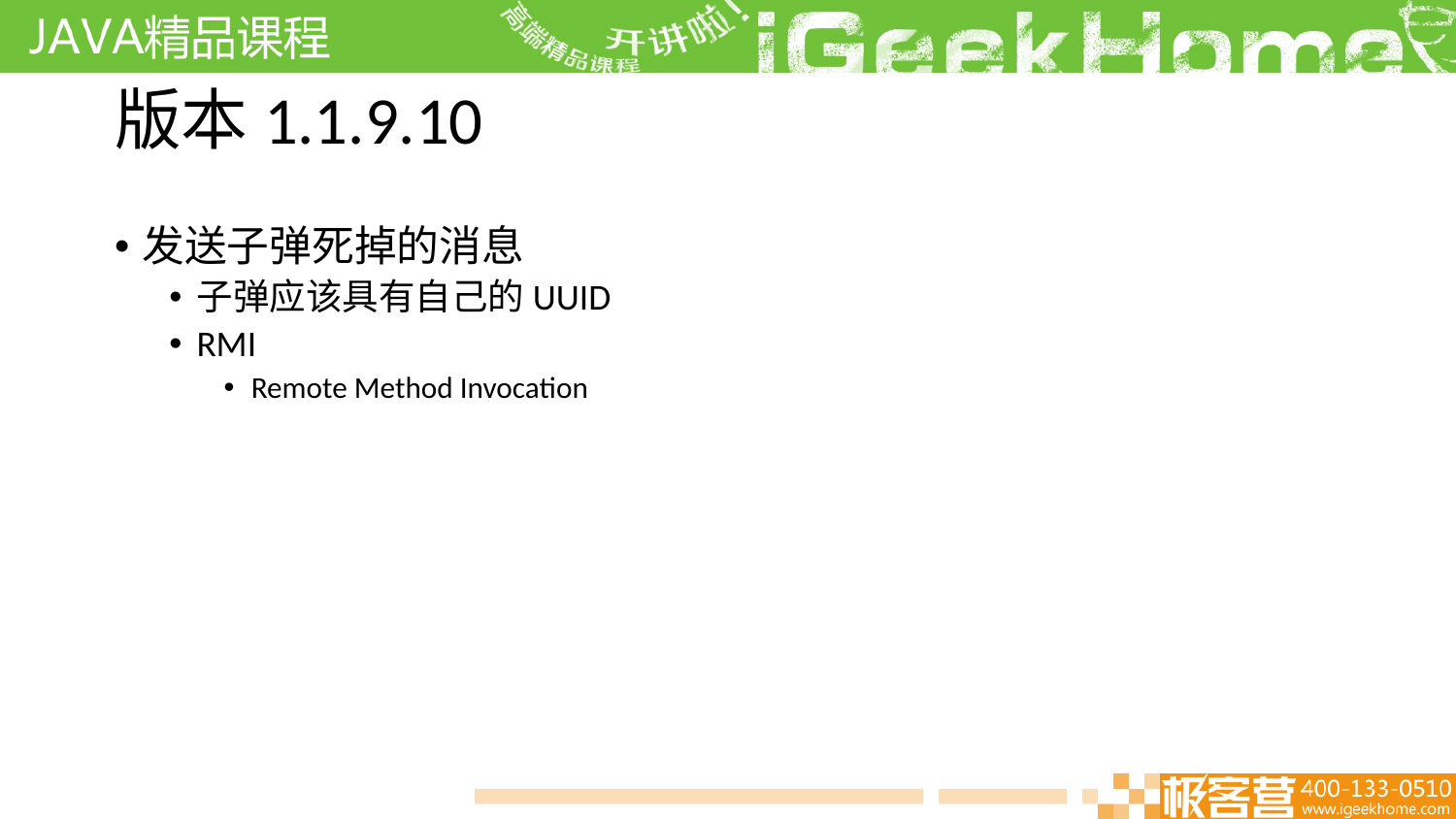

# 版本1.1.9.10
发送子弹死掉的消息
子弹应该具有自己的UUID
RMI
Remote Method Invocation